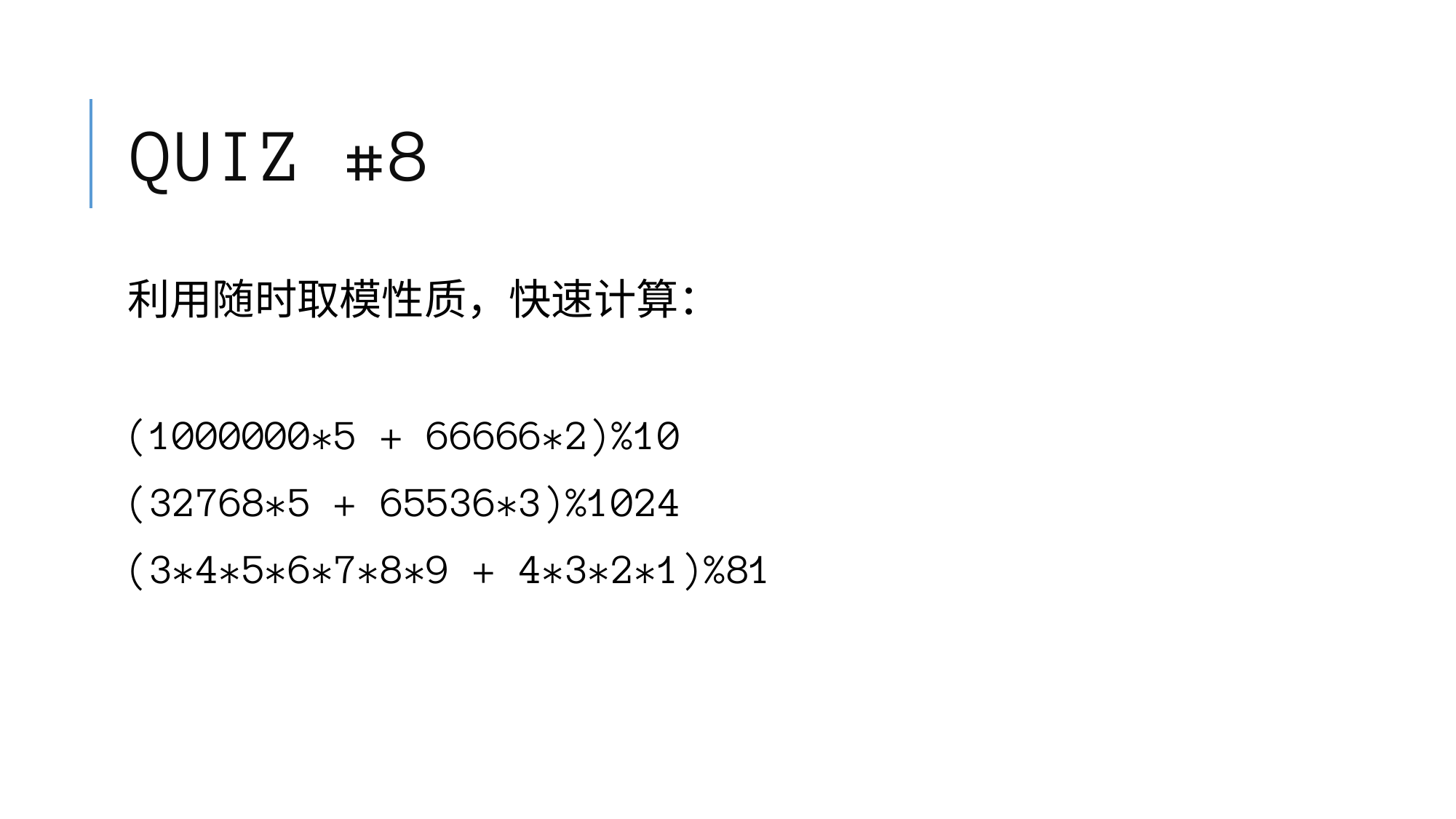

# quiz #8
利用随时取模性质，快速计算：

(1000000*5 + 66666*2)%10
(32768*5 + 65536*3)%1024
(3*4*5*6*7*8*9 + 4*3*2*1)%81